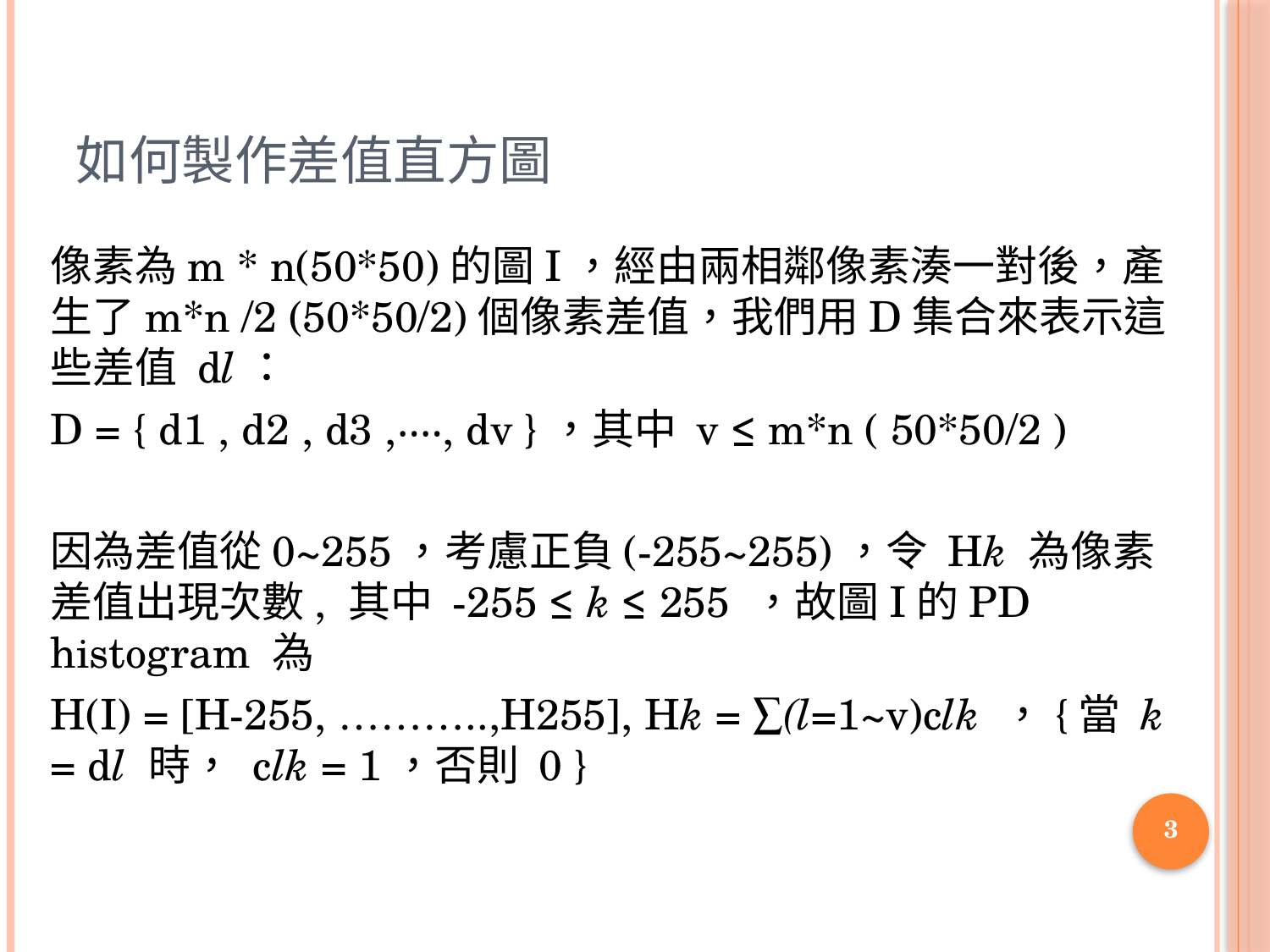

# 如何製作差值直方圖
	像素為m * n(50*50)的圖I，經由兩相鄰像素湊一對後，產生了m*n /2 (50*50/2)個像素差值，我們用D集合來表示這些差值 dl：
	D = { d1 , d2 , d3 ,‧‧‧‧, dv }，其中 v ≤ m*n ( 50*50/2 )

	因為差值從0~255，考慮正負(-255~255)，令 Hk 為像素差值出現次數, 其中 -255 ≤ k ≤ 255 ，故圖I的PD histogram 為
  	H(I) = [H-255, ………..,H255], Hk = ∑(l=1~v)clk ，{當 k = dl 時， clk = 1，否則 0 }
3